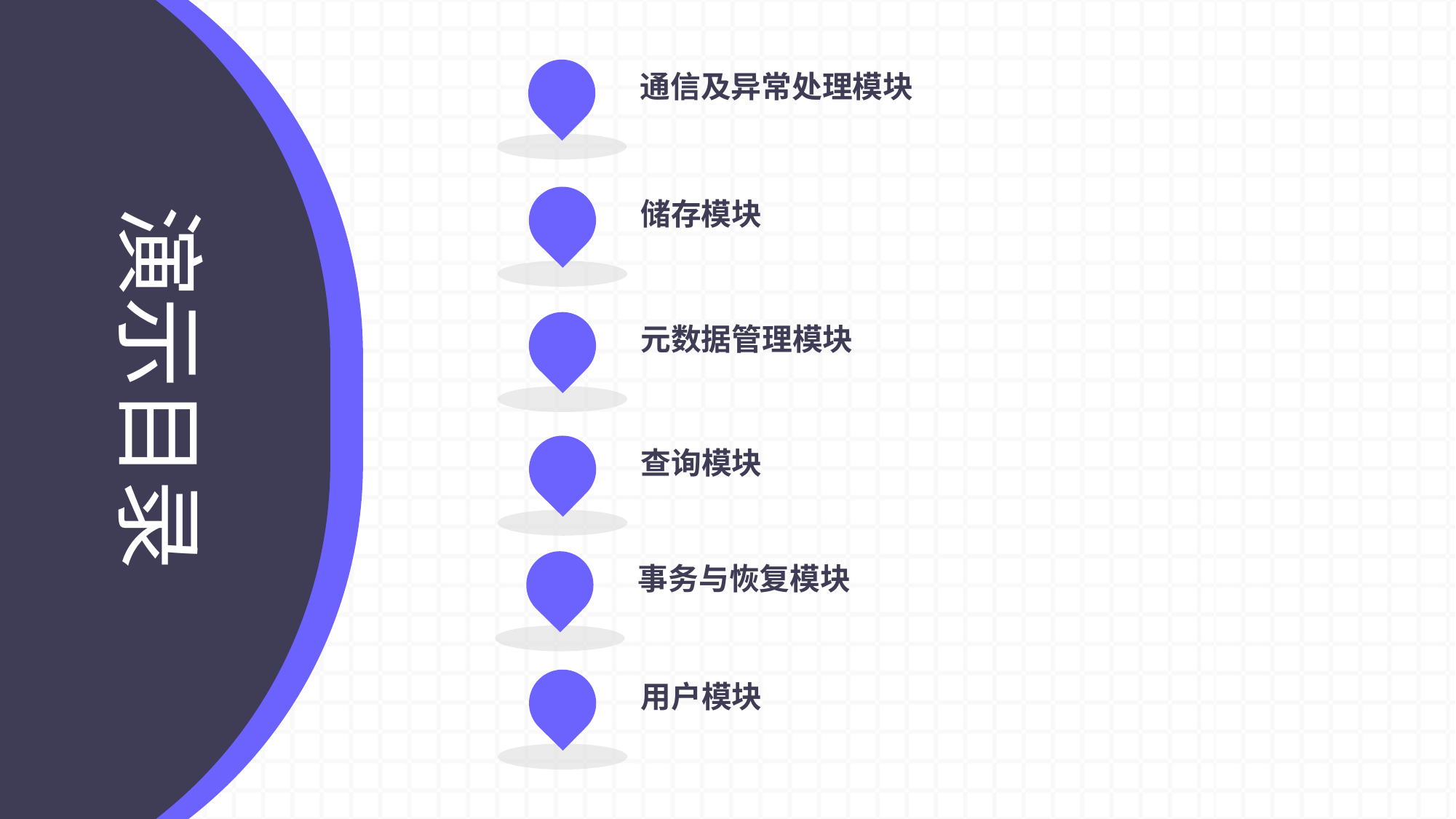

通信及异常处理模块

储存模块

演示目录

元数据管理模块

查询模块

事务与恢复模块

用户模块